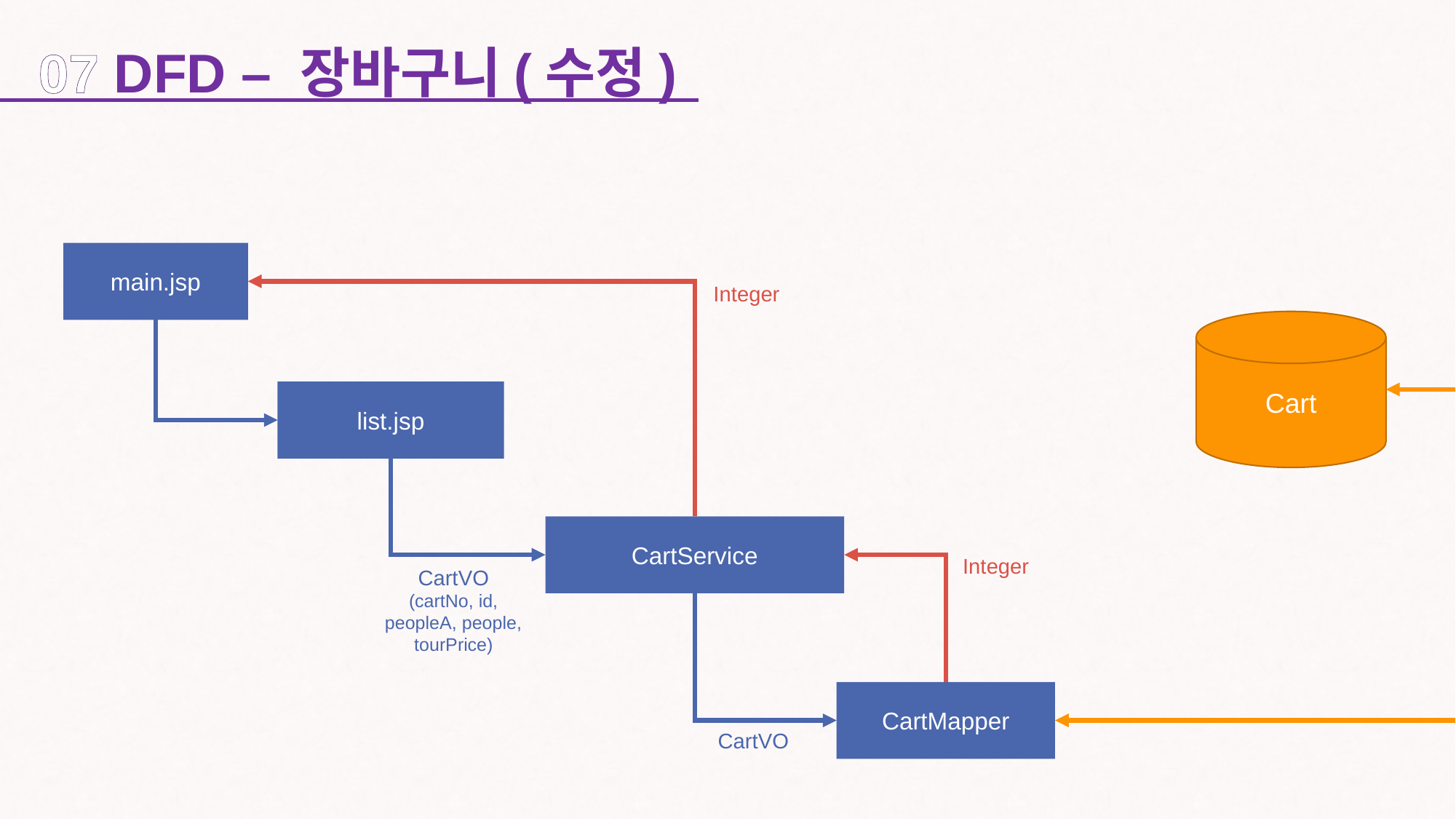

07 DFD – 장바구니(수정)
main.jsp
Integer
Cart
list.jsp
CartService
Integer
CartVO
(cartNo, id, peopleA, people, tourPrice)
CartMapper
CartVO